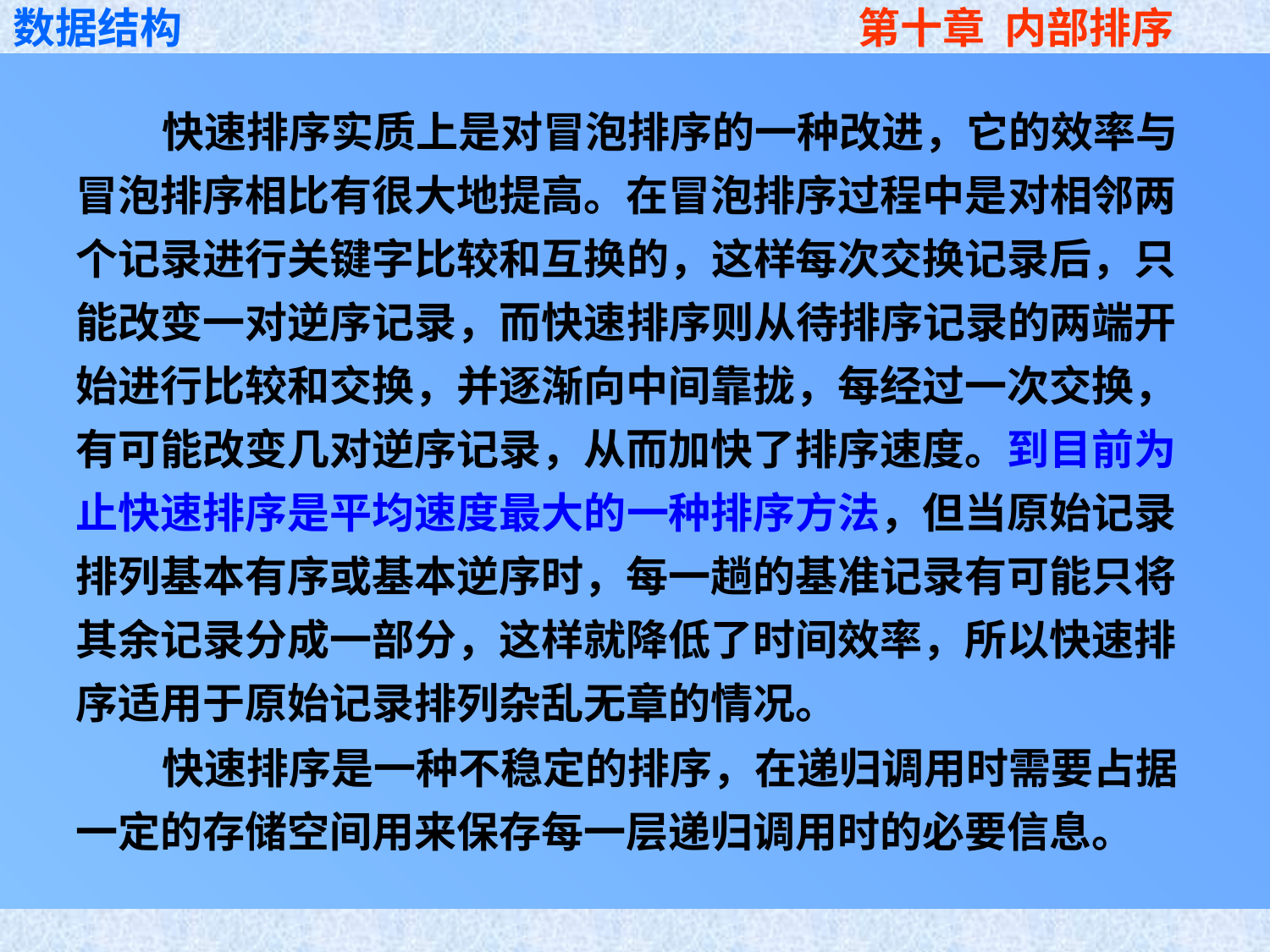

快速排序实质上是对冒泡排序的一种改进，它的效率与冒泡排序相比有很大地提高。在冒泡排序过程中是对相邻两个记录进行关键字比较和互换的，这样每次交换记录后，只能改变一对逆序记录，而快速排序则从待排序记录的两端开始进行比较和交换，并逐渐向中间靠拢，每经过一次交换，有可能改变几对逆序记录，从而加快了排序速度。到目前为止快速排序是平均速度最大的一种排序方法，但当原始记录排列基本有序或基本逆序时，每一趟的基准记录有可能只将其余记录分成一部分，这样就降低了时间效率，所以快速排序适用于原始记录排列杂乱无章的情况。
             快速排序是一种不稳定的排序，在递归调用时需要占据一定的存储空间用来保存每一层递归调用时的必要信息。